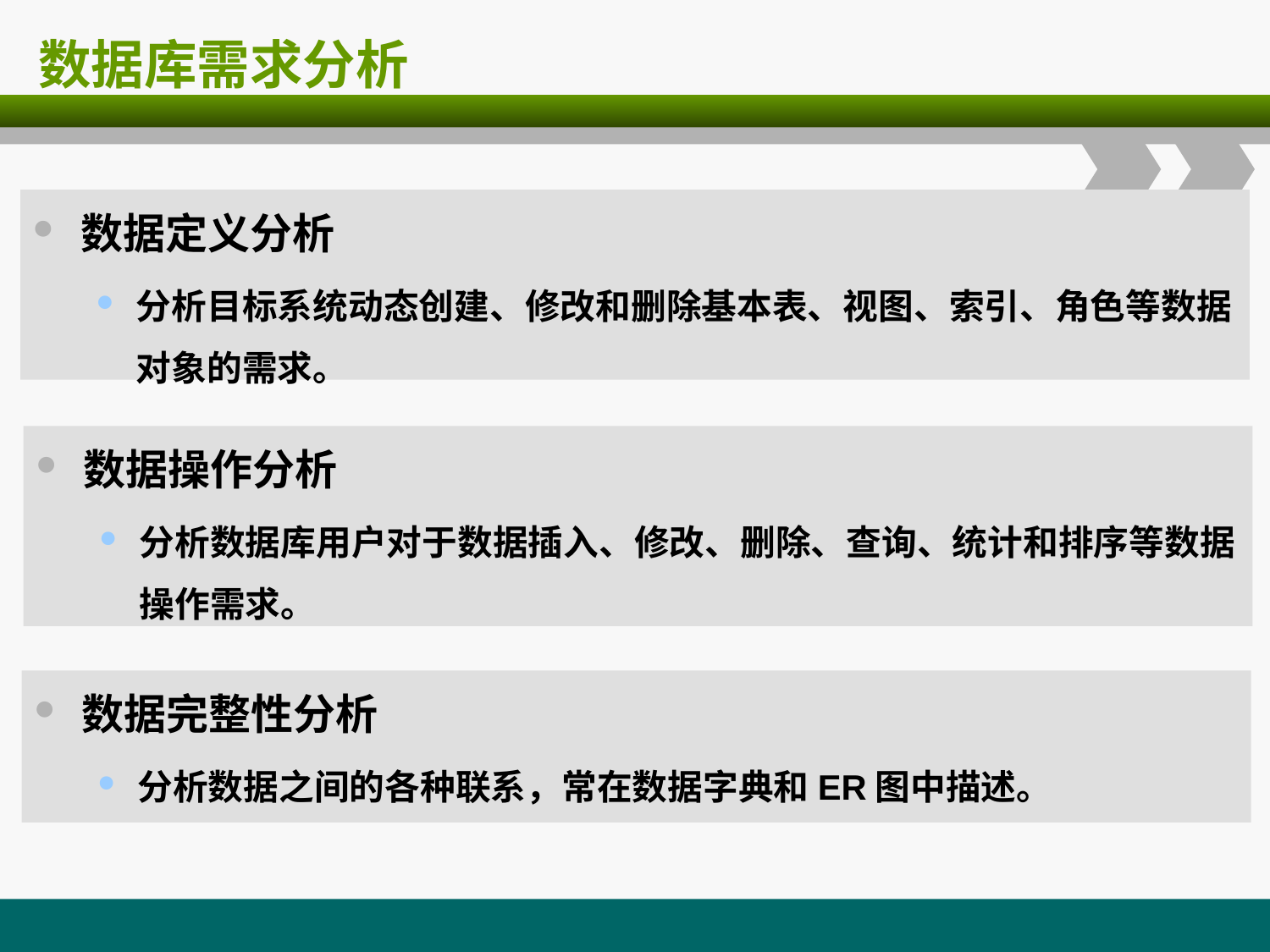

# 数据库需求分析
数据定义分析
分析目标系统动态创建、修改和删除基本表、视图、索引、角色等数据对象的需求。
数据操作分析
分析数据库用户对于数据插入、修改、删除、查询、统计和排序等数据操作需求。
数据完整性分析
分析数据之间的各种联系，常在数据字典和ER图中描述。